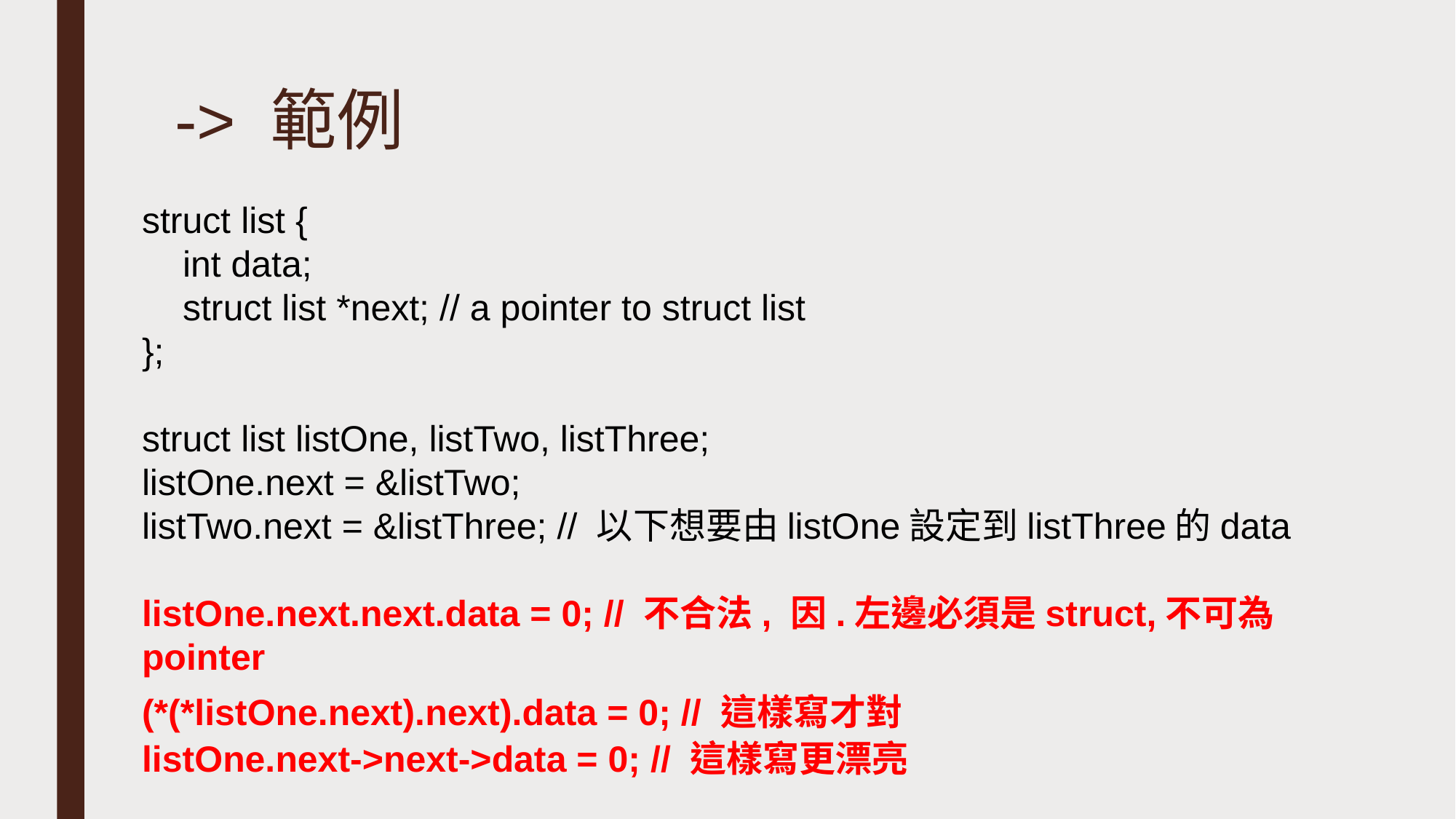

# -> 範例
struct list {
    int data;
    struct list *next; // a pointer to struct list
};

struct list listOne, listTwo, listThree;
listOne.next = &listTwo;
listTwo.next = &listThree; // 以下想要由listOne設定到listThree的data

listOne.next.next.data = 0; // 不合法, 因.左邊必須是struct,不可為pointer
(*(*listOne.next).next).data = 0; // 這樣寫才對
listOne.next->next->data = 0; // 這樣寫更漂亮